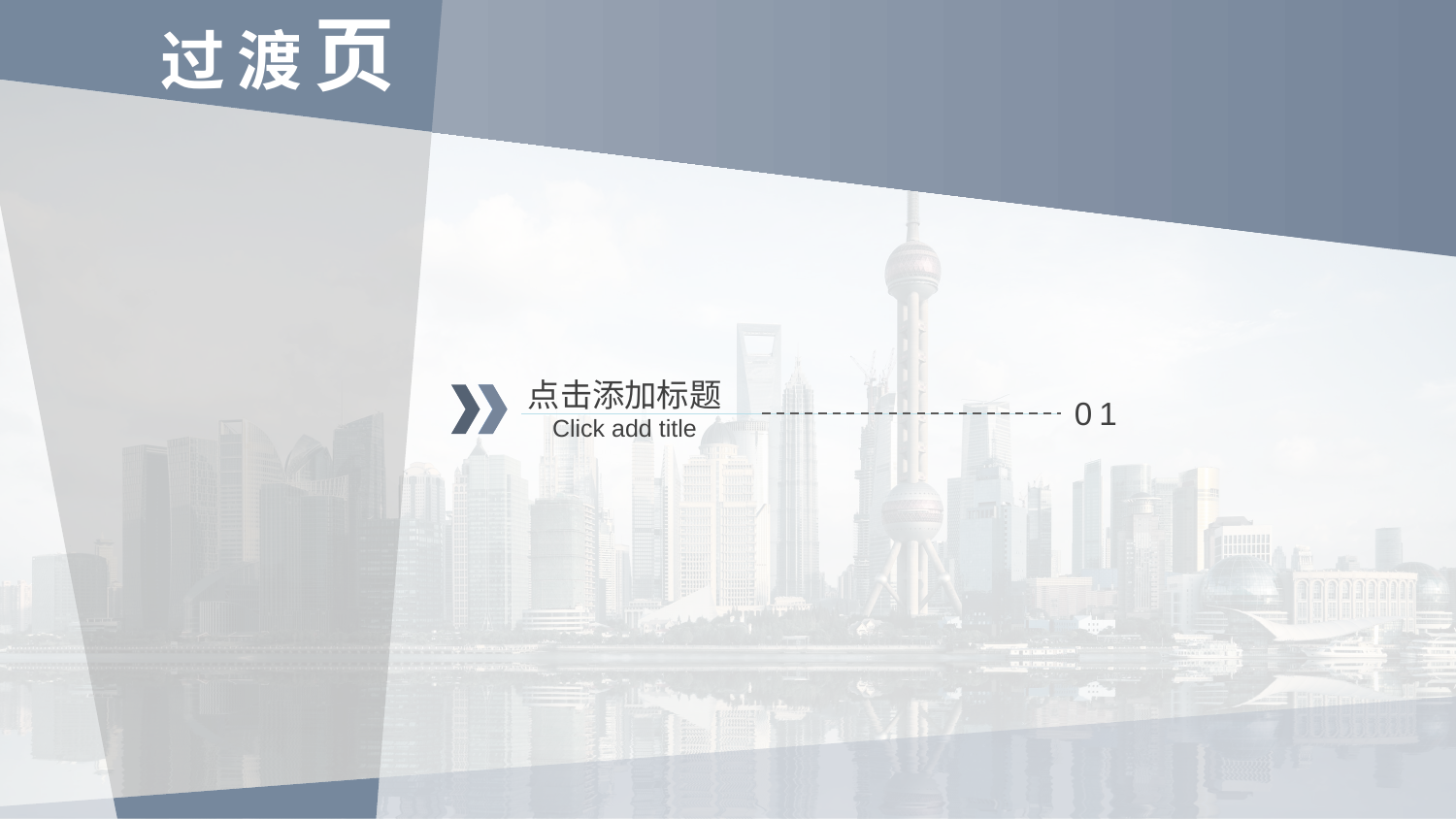

过渡页
点击添加标题
Click add title
0
1